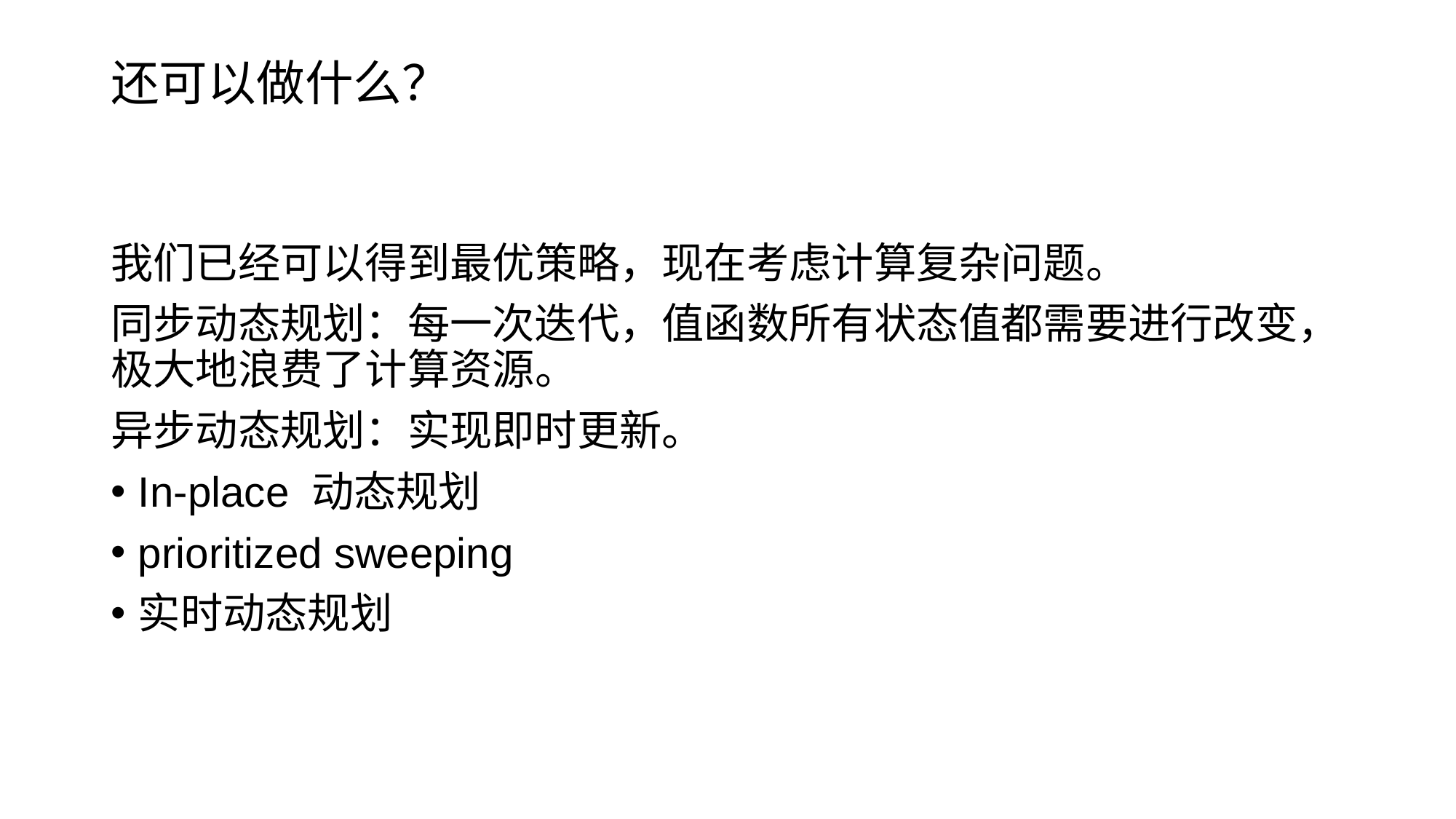

还可以做什么？
我们已经可以得到最优策略，现在考虑计算复杂问题。
同步动态规划：每一次迭代，值函数所有状态值都需要进行改变，极大地浪费了计算资源。
异步动态规划：实现即时更新。
In-place 动态规划
prioritized sweeping
实时动态规划